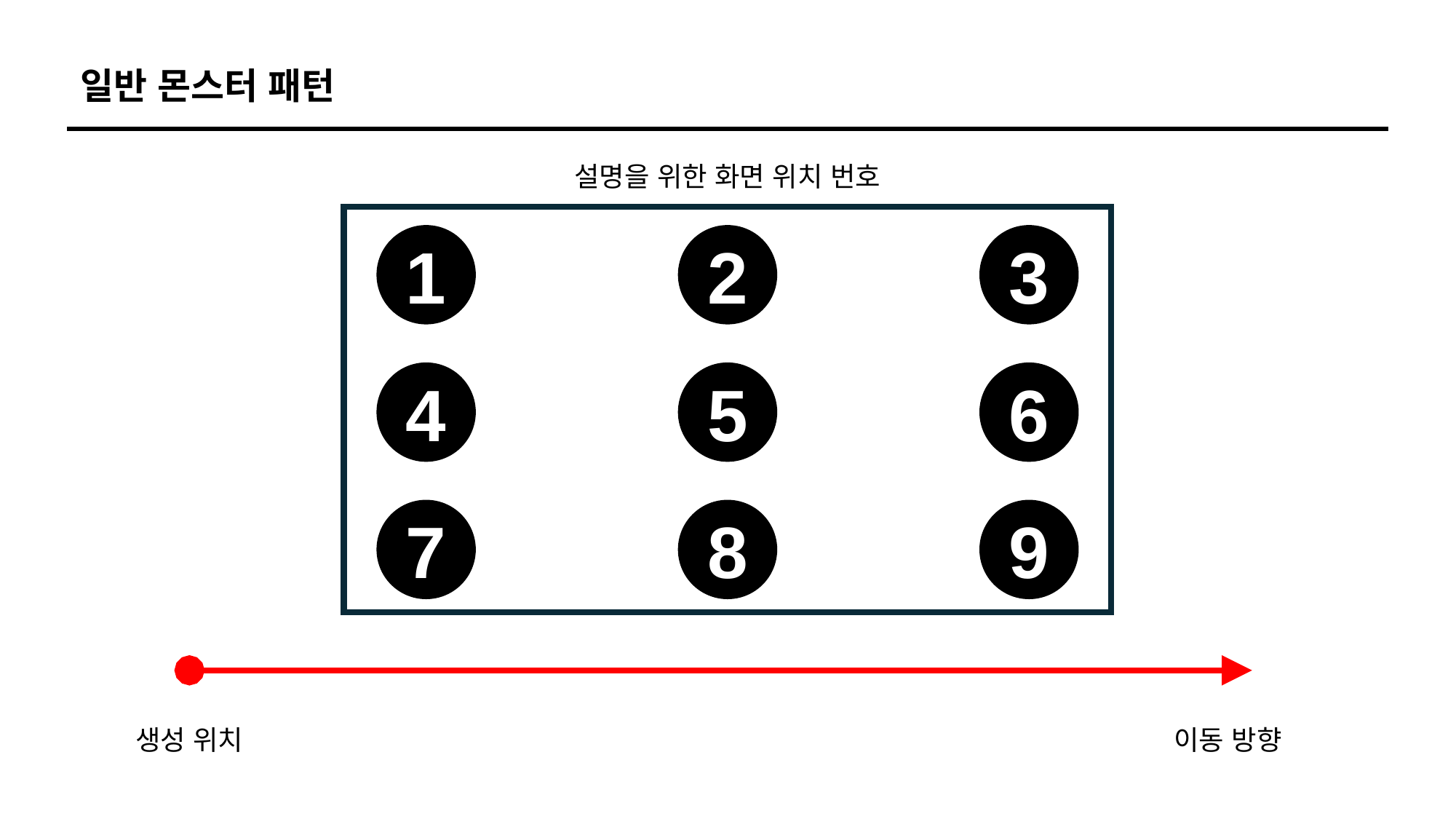

일반 몬스터 패턴
설명을 위한 화면 위치 번호

1
2
3
4
5
6
7
8
9

생성 위치
이동 방향